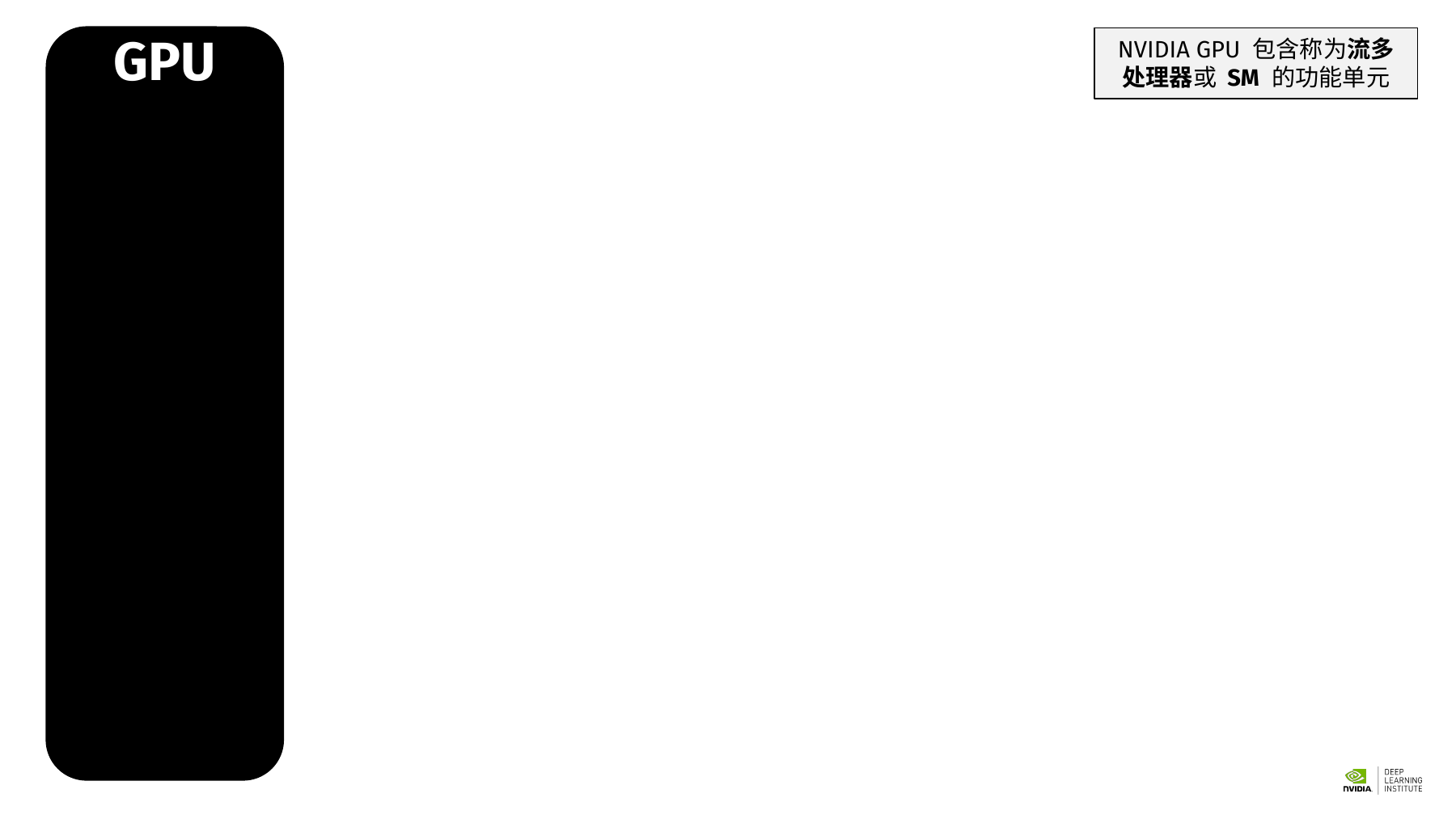

# GPU

NVIDIA GPU 包含称为流多处理器或 SM 的功能单元